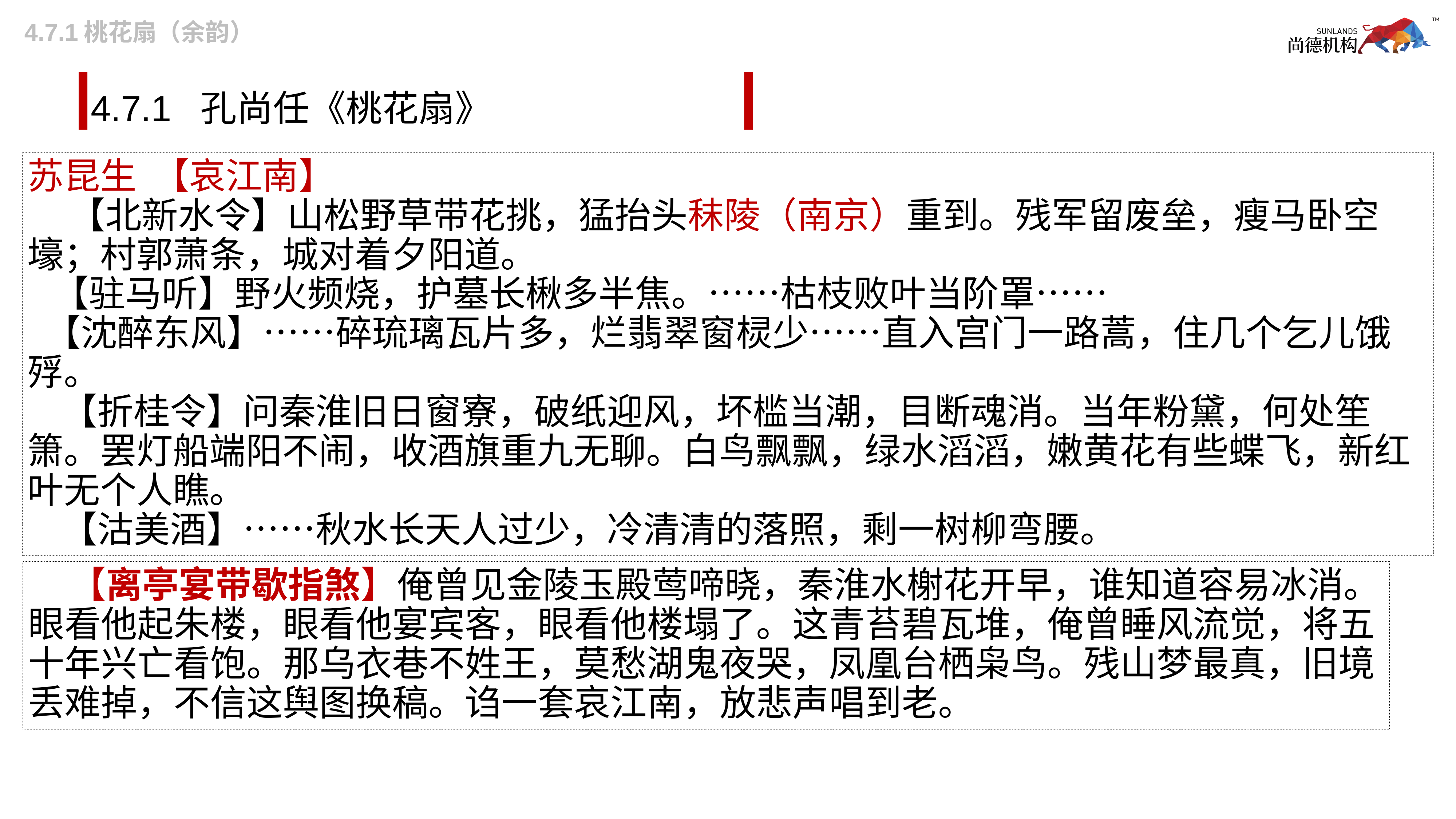

4.7.1桃花扇（余韵）
# 4.7.1  孔尚任《桃花扇》
苏昆生  【哀江南】
    【北新水令】山松野草带花挑，猛抬头秣陵（南京）重到。残军留废垒，瘦马卧空壕；村郭萧条，城对着夕阳道。
  【驻马听】野火频烧，护墓长楸多半焦。……枯枝败叶当阶罩……
 【沈醉东风】……碎琉璃瓦片多，烂翡翠窗棂少……直入宫门一路蒿，住几个乞儿饿殍。
   【折桂令】问秦淮旧日窗寮，破纸迎风，坏槛当潮，目断魂消。当年粉黛，何处笙箫。罢灯船端阳不闹，收酒旗重九无聊。白鸟飘飘，绿水滔滔，嫩黄花有些蝶飞，新红叶无个人瞧。
   【沽美酒】……秋水长天人过少，冷清清的落照，剩一树柳弯腰。
    【离亭宴带歇指煞】俺曾见金陵玉殿莺啼晓，秦淮水榭花开早，谁知道容易冰消。眼看他起朱楼，眼看他宴宾客，眼看他楼塌了。这青苔碧瓦堆，俺曾睡风流觉，将五十年兴亡看饱。那乌衣巷不姓王，莫愁湖鬼夜哭，凤凰台栖枭鸟。残山梦最真，旧境丢难掉，不信这舆图换稿。诌一套哀江南，放悲声唱到老。